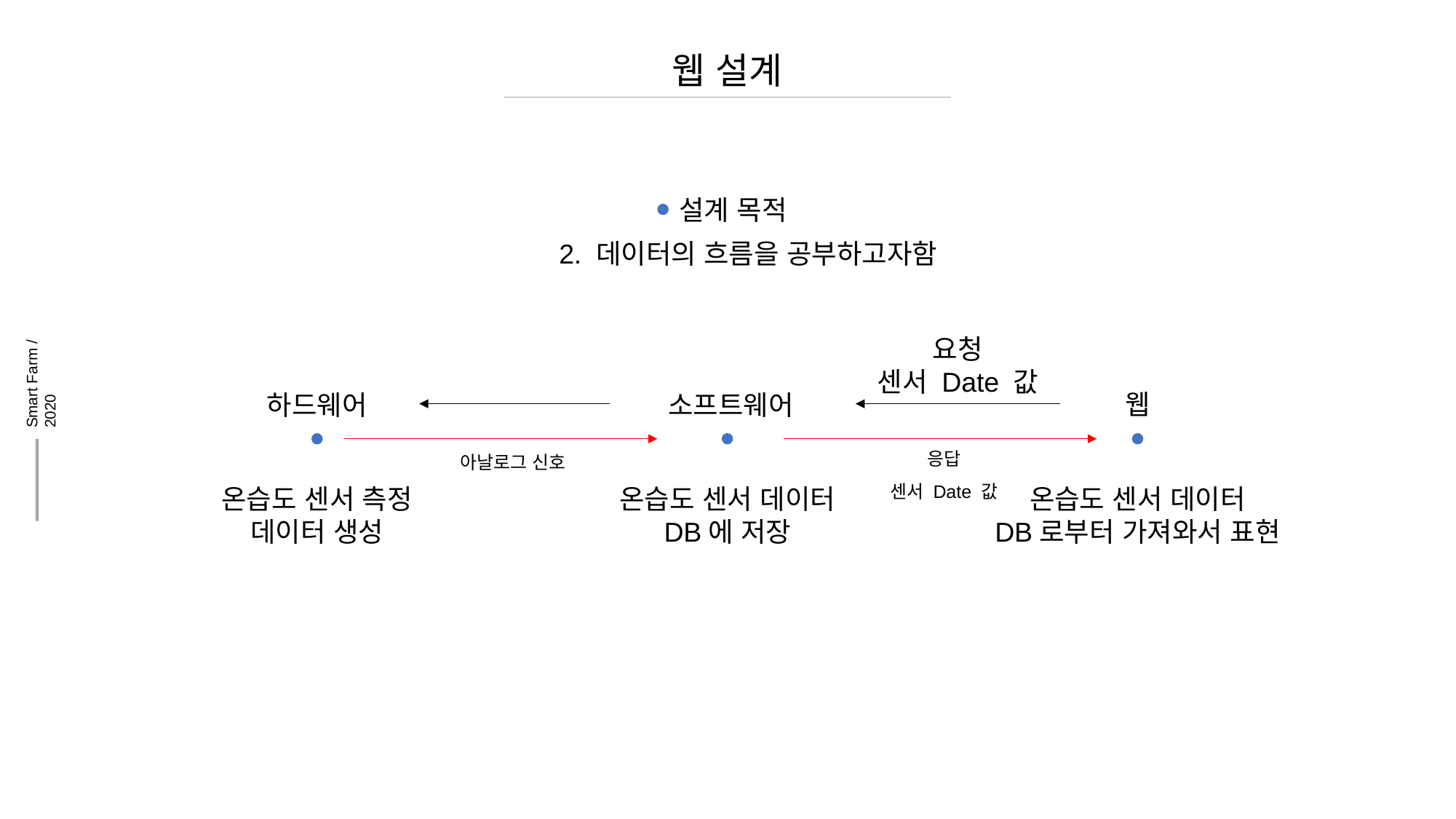

웹 설계
설계 목적

2. 데이터의 흐름을 공부하고자함
Smart Farm /   2020
요청
센서 Date 값
웹
하드웨어
소프트웨어

응답
아날로그 신호
센서 Date 값
온습도 센서 측정
데이터 생성
온습도 센서 데이터
DB에 저장
온습도 센서 데이터
DB로부터 가져와서 표현